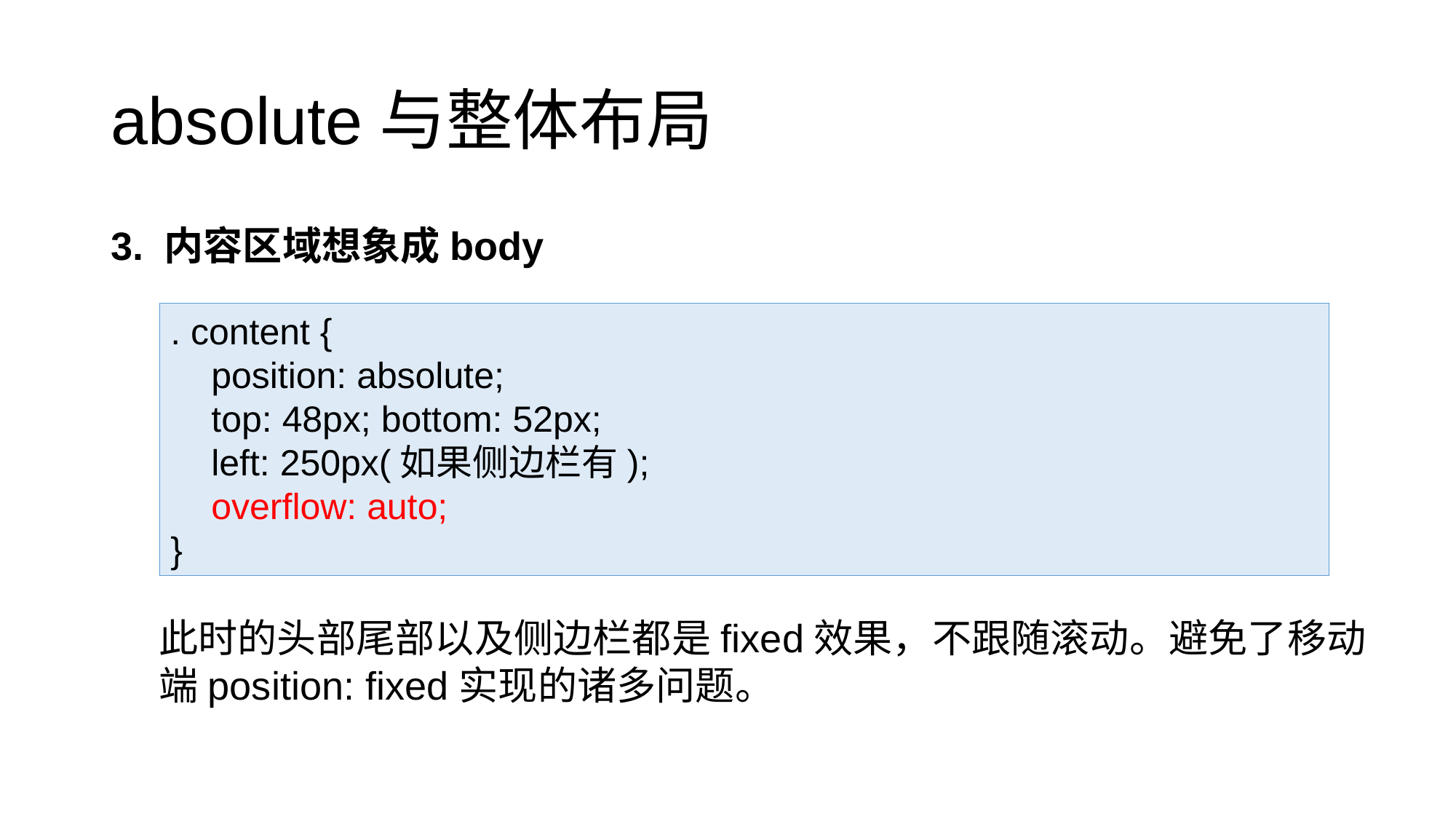

# absolute与整体布局
3. 内容区域想象成body
. content {
    position: absolute;
    top: 48px; bottom: 52px;
    left: 250px(如果侧边栏有);
    overflow: auto;
}
此时的头部尾部以及侧边栏都是fixed效果，不跟随滚动。避免了移动端position: fixed实现的诸多问题。